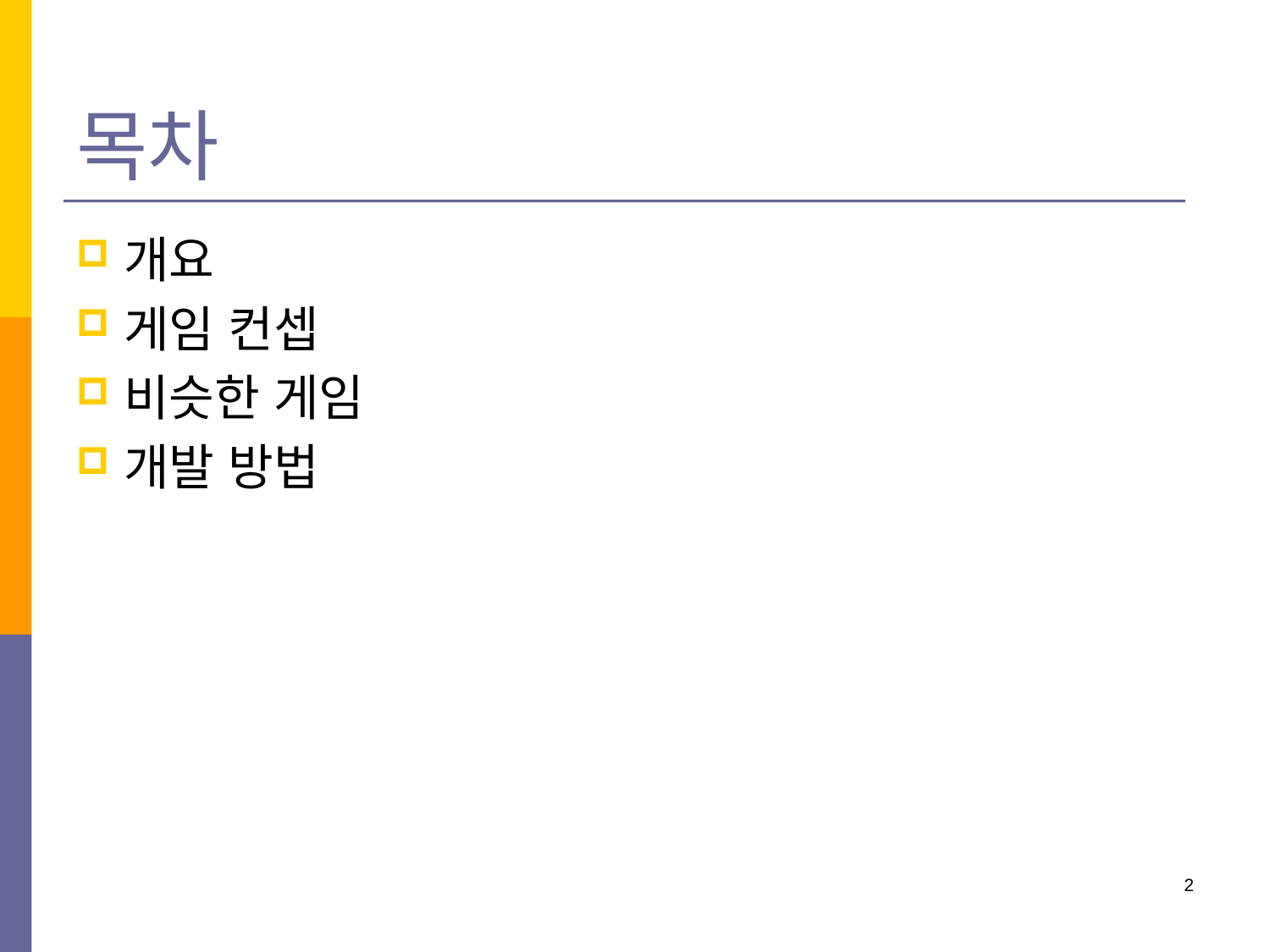

# 목차
개요
게임 컨셉
비슷한 게임
개발 방법
2